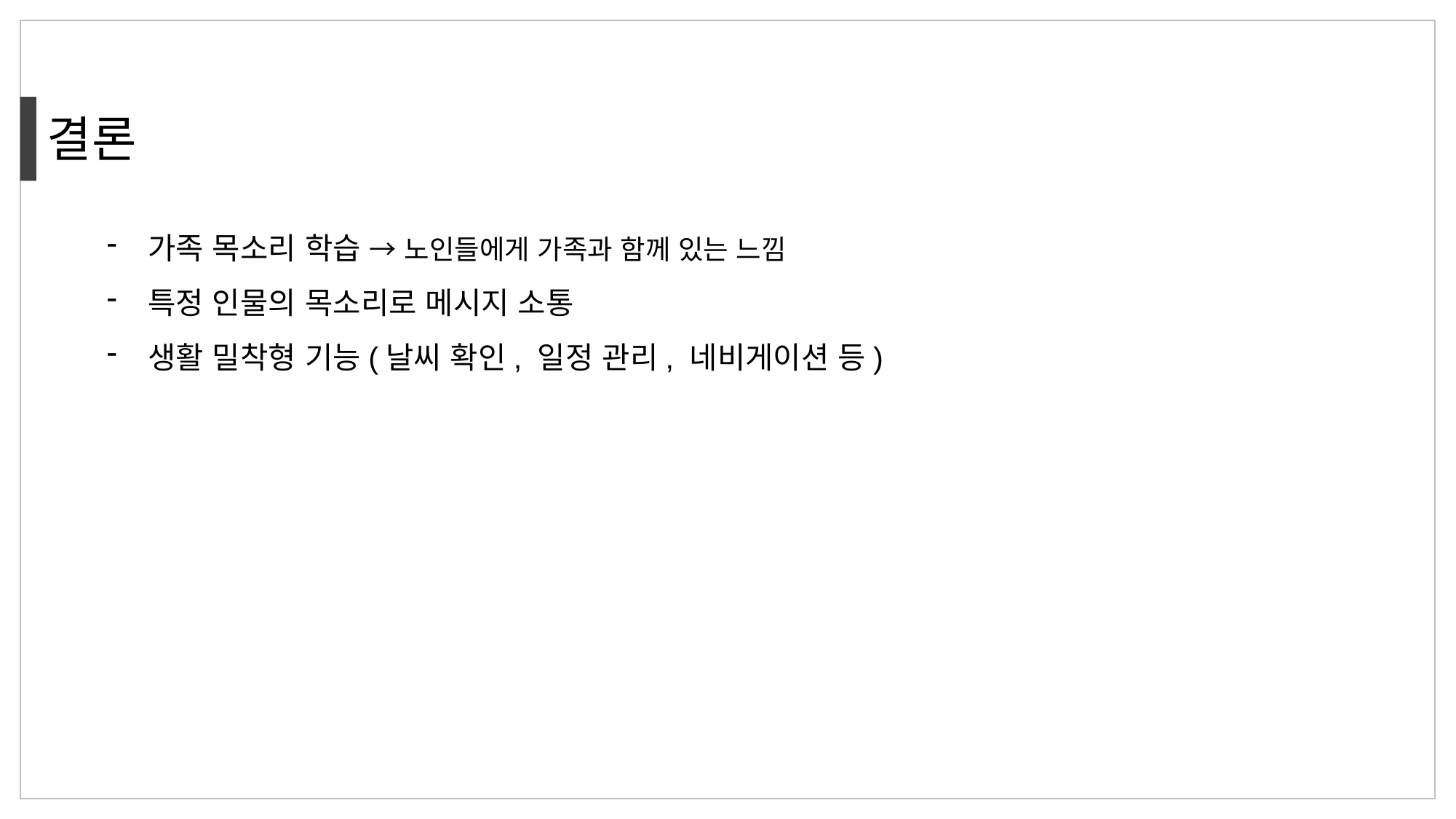

결론

가족 목소리 학습 → 노인들에게 가족과 함께 있는 느낌
특정 인물의 목소리로 메시지 소통
생활 밀착형 기능(날씨 확인, 일정 관리, 네비게이션 등)